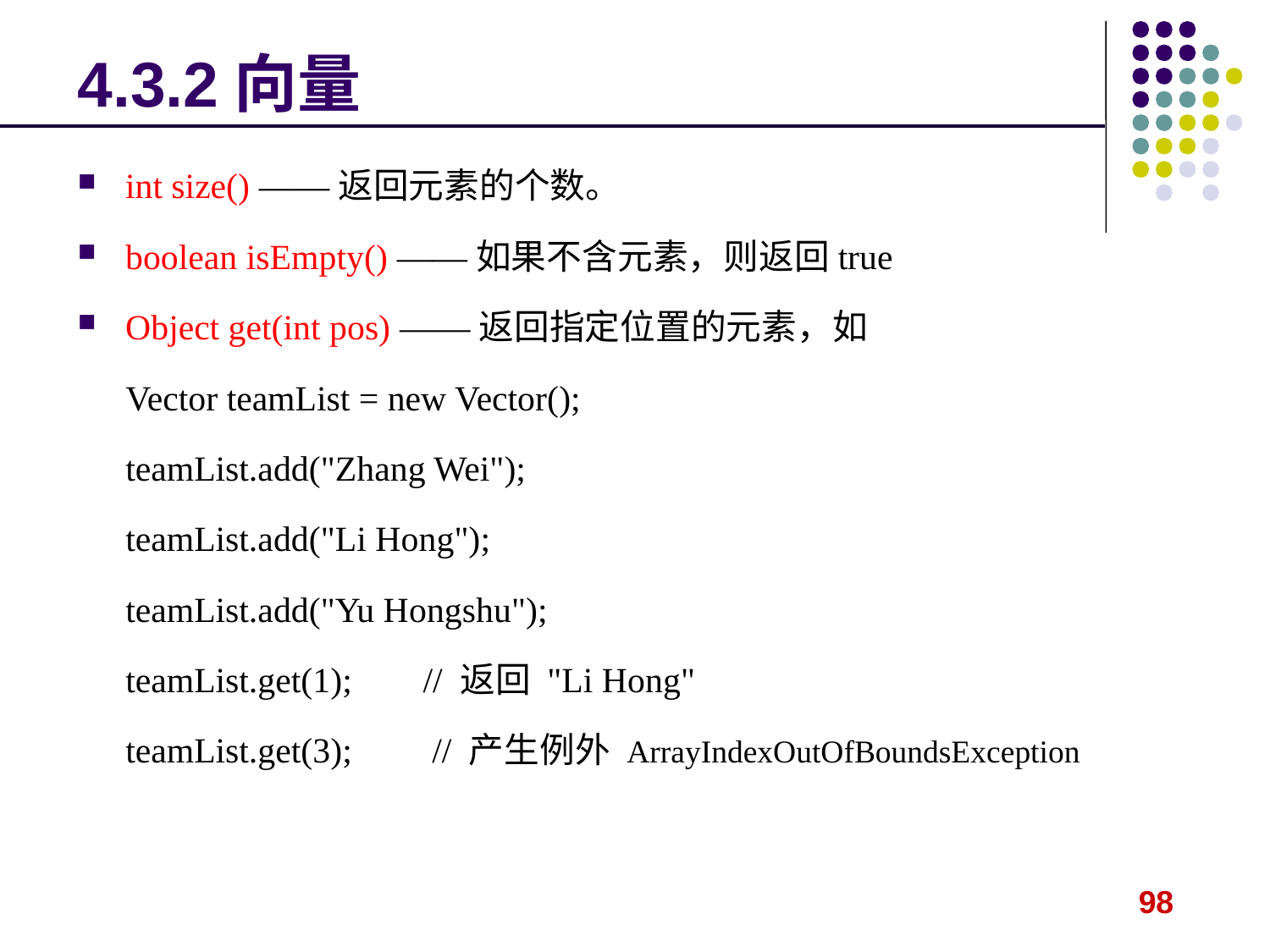

# 4.3.2向量
int size() ——返回元素的个数。
boolean isEmpty() ——如果不含元素，则返回true
Object get(int pos) ——返回指定位置的元素，如
Vector teamList = new Vector();
teamList.add("Zhang Wei");
teamList.add("Li Hong");
teamList.add("Yu Hongshu");
teamList.get(1);        // 返回 "Li Hong"
teamList.get(3);         // 产生例外 ArrayIndexOutOfBoundsException